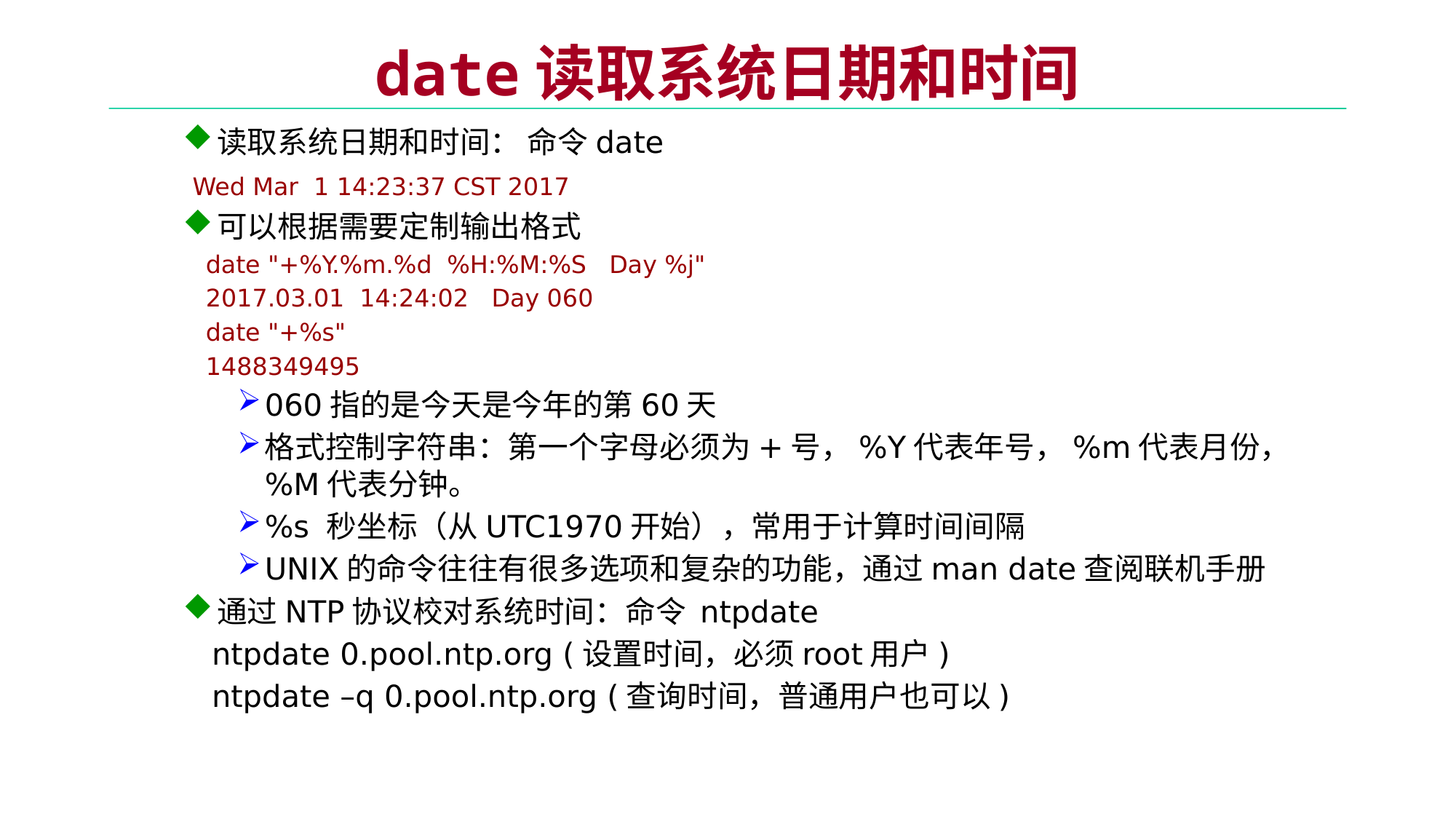

# date读取系统日期和时间
读取系统日期和时间： 命令date
 Wed Mar  1 14:23:37 CST 2017
可以根据需要定制输出格式
   date "+%Y.%m.%d  %H:%M:%S   Day %j"
   2017.03.01  14:24:02   Day 060
   date "+%s"
   1488349495
060指的是今天是今年的第60天
格式控制字符串：第一个字母必须为+号，%Y代表年号，%m代表月份，%M代表分钟。
%s 秒坐标（从UTC1970开始），常用于计算时间间隔
UNIX的命令往往有很多选项和复杂的功能，通过man date查阅联机手册
通过NTP协议校对系统时间：命令 ntpdate
   ntpdate 0.pool.ntp.org (设置时间，必须root用户)
   ntpdate –q 0.pool.ntp.org (查询时间，普通用户也可以)